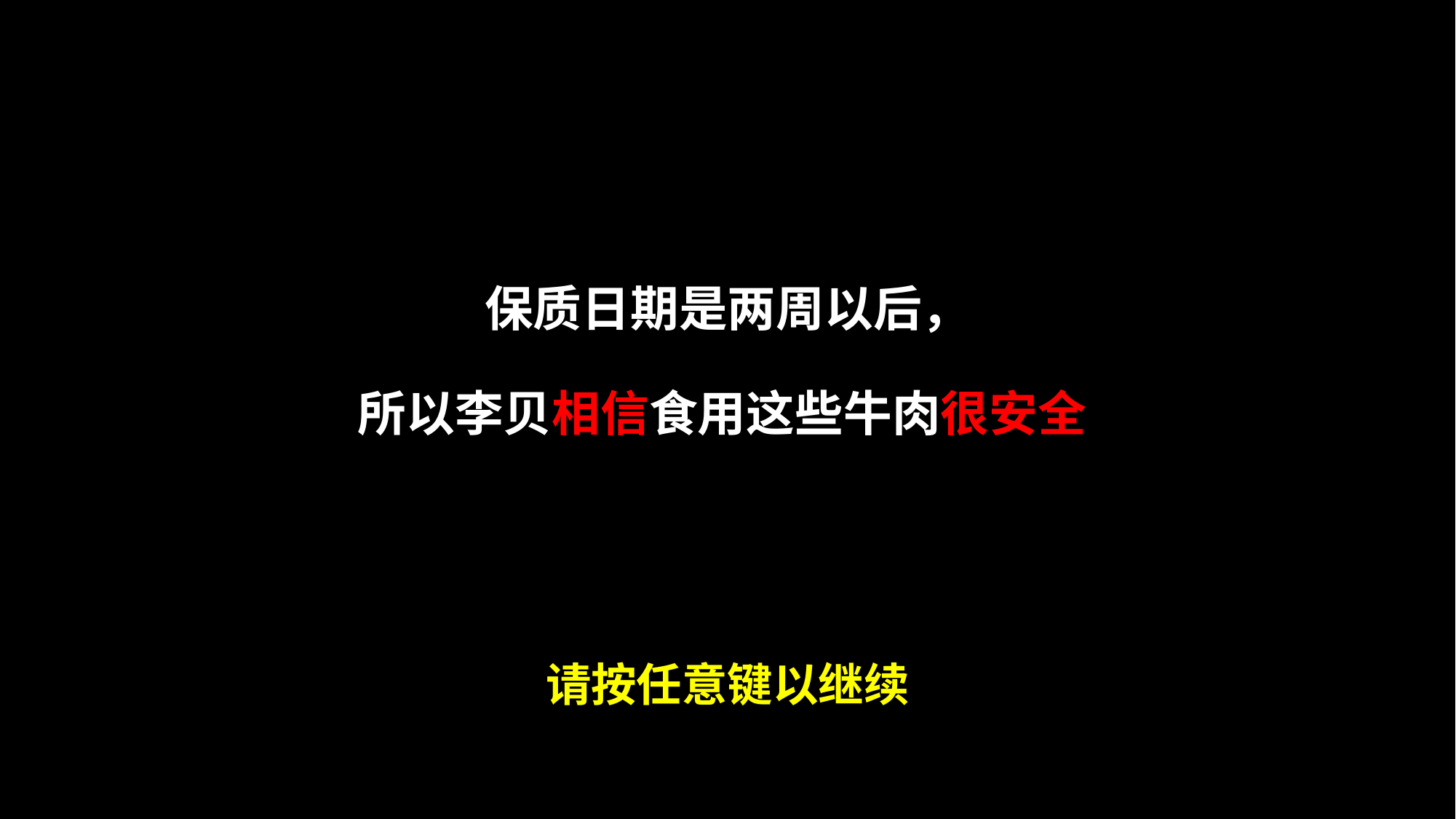

# 保质日期是两周以后， 所以李贝相信食用这些牛肉很安全
请按任意键以继续